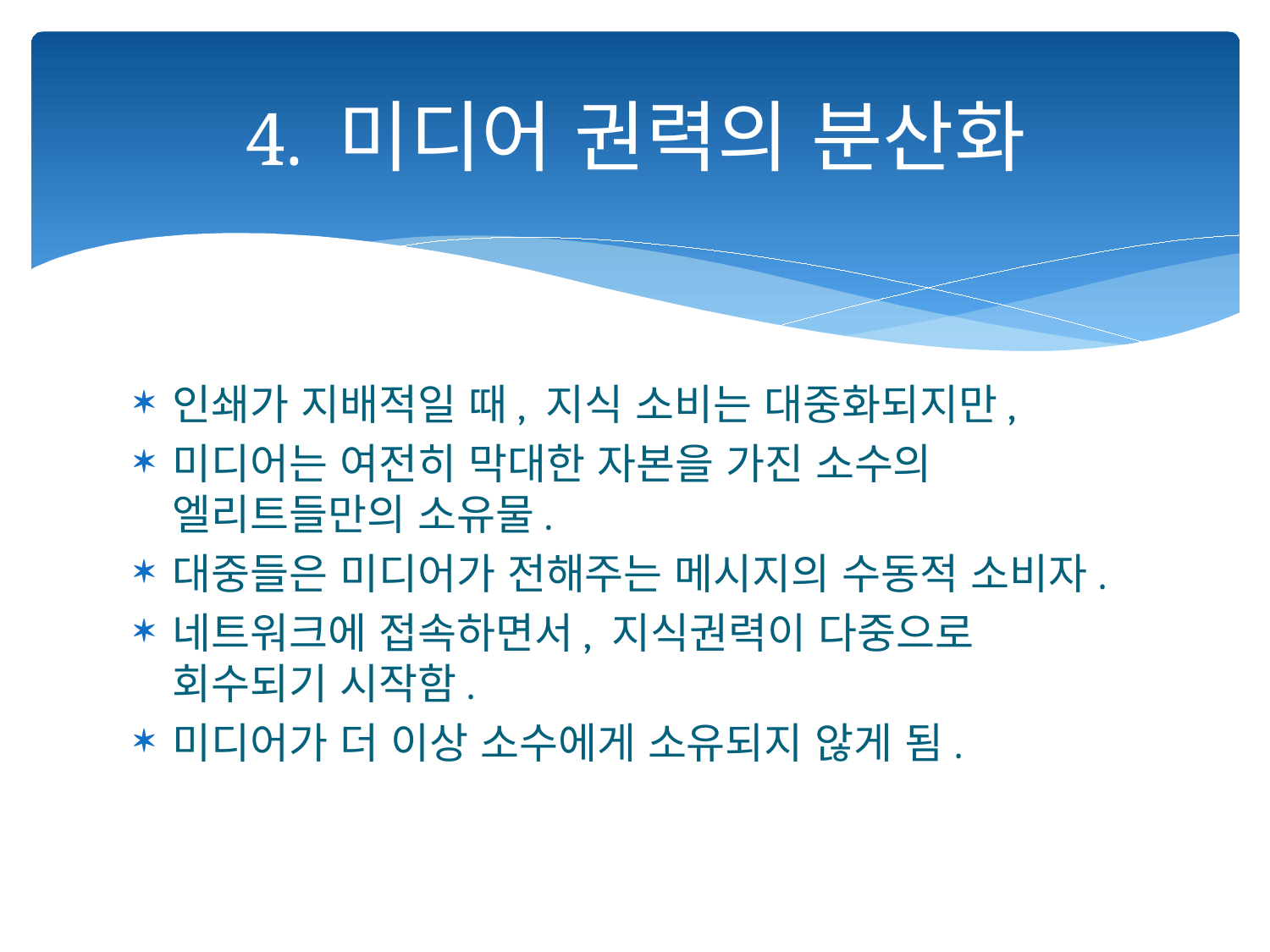

# 4. 미디어 권력의 분산화
인쇄가 지배적일 때, 지식 소비는 대중화되지만,
미디어는 여전히 막대한 자본을 가진 소수의 엘리트들만의 소유물.
대중들은 미디어가 전해주는 메시지의 수동적 소비자.
네트워크에 접속하면서, 지식권력이 다중으로 회수되기 시작함.
미디어가 더 이상 소수에게 소유되지 않게 됨.